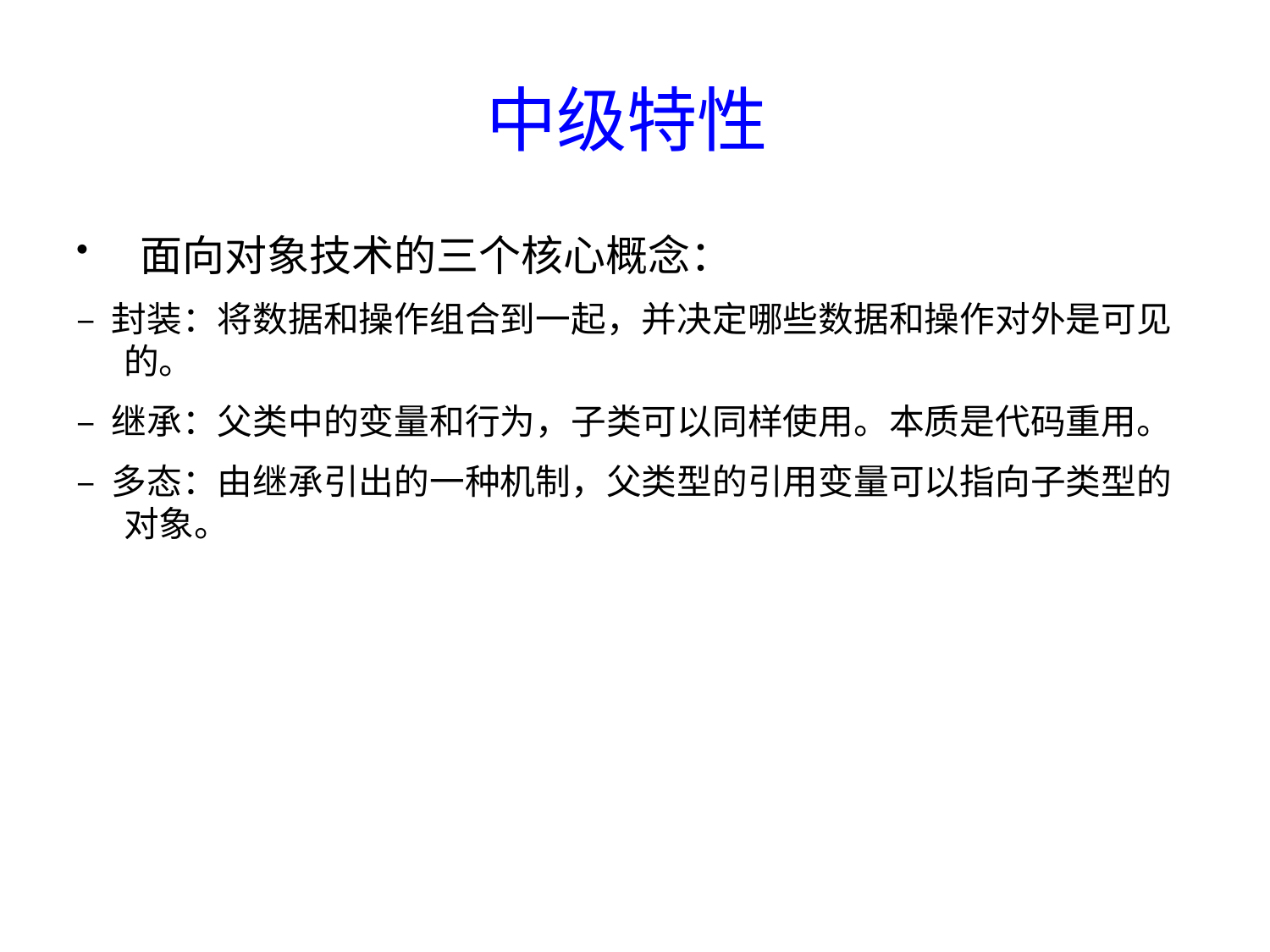

# 中级特性
 面向对象技术的三个核心概念：
– 封装：将数据和操作组合到一起，并决定哪些数据和操作对外是可见的。
– 继承：父类中的变量和行为，子类可以同样使用。本质是代码重用。
– 多态：由继承引出的一种机制，父类型的引用变量可以指向子类型的对象。